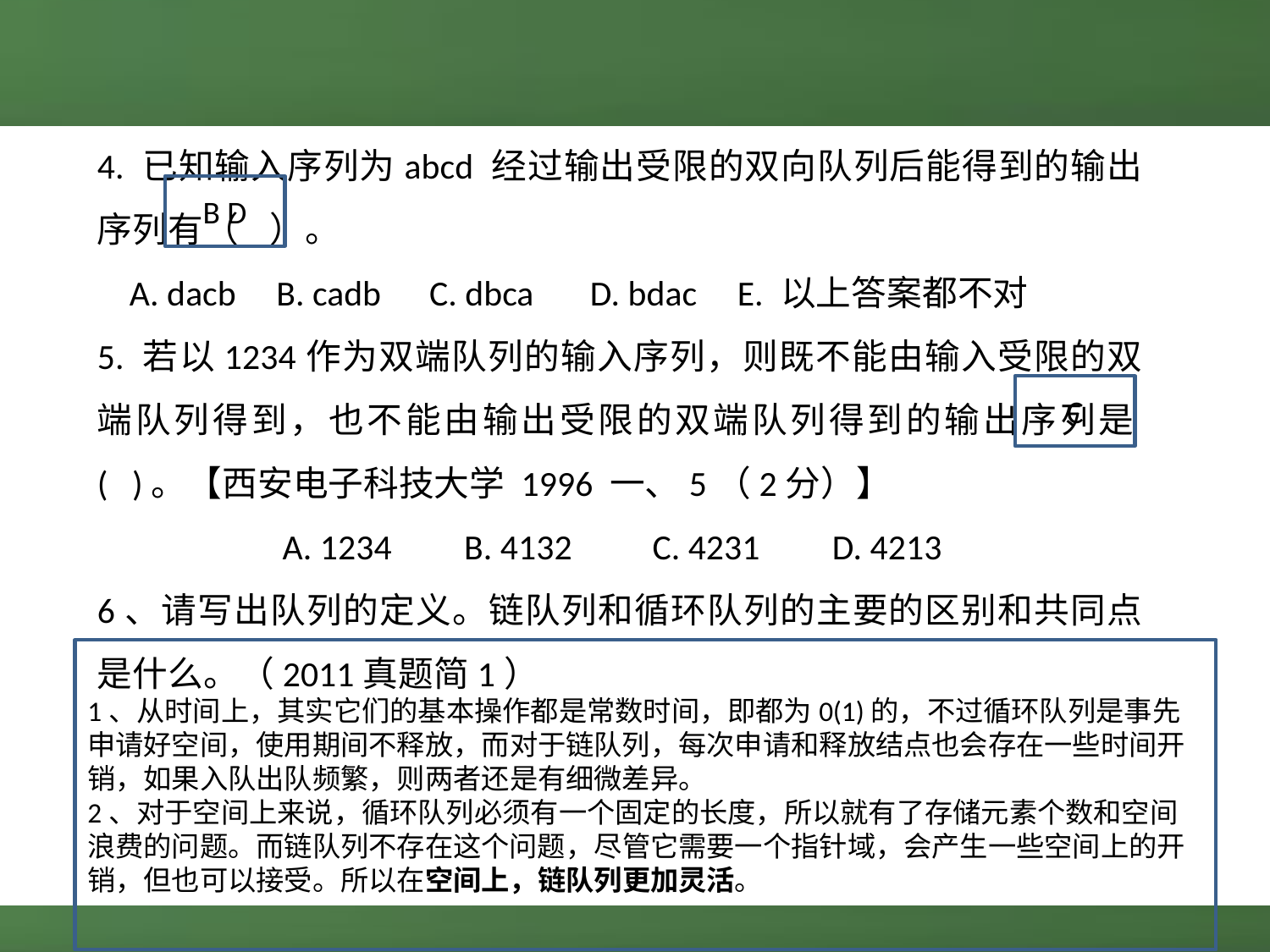

4. 已知输入序列为abcd 经过输出受限的双向队列后能得到的输出序列有（    ）。
    A. dacb     B. cadb      C. dbca       D. bdac     E. 以上答案都不对
5. 若以1234作为双端队列的输入序列，则既不能由输入受限的双端队列得到，也不能由输出受限的双端队列得到的输出序列是(   )。【西安电子科技大学 1996 一、5（2分）】
                       A. 1234         B. 4132          C. 4231         D. 4213
6、请写出队列的定义。链队列和循环队列的主要的区别和共同点是什么。（2011真题简1）
B D
C
1、从时间上，其实它们的基本操作都是常数时间，即都为0(1)的，不过循环队列是事先申请好空间，使用期间不释放，而对于链队列，每次申请和释放结点也会存在一些时间开销，如果入队出队频繁，则两者还是有细微差异。
2、对于空间上来说，循环队列必须有一个固定的长度，所以就有了存储元素个数和空间浪费的问题。而链队列不存在这个问题，尽管它需要一个指针域，会产生一些空间上的开销，但也可以接受。所以在空间上，链队列更加灵活。